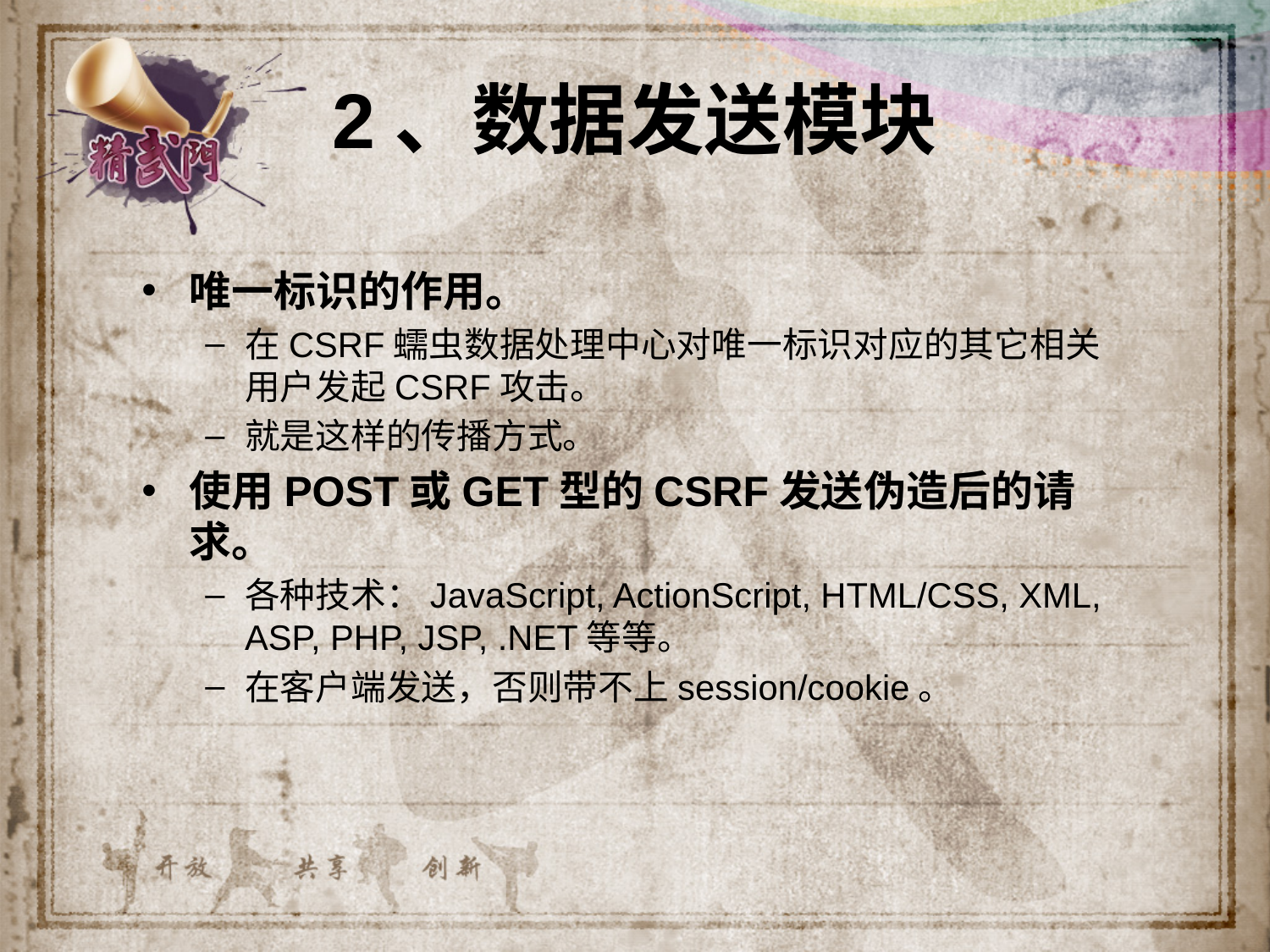

# 2、数据发送模块
唯一标识的作用。
在CSRF蠕虫数据处理中心对唯一标识对应的其它相关用户发起CSRF攻击。
就是这样的传播方式。
使用POST或GET型的CSRF发送伪造后的请求。
各种技术：JavaScript, ActionScript, HTML/CSS, XML, ASP, PHP, JSP, .NET等等。
在客户端发送，否则带不上session/cookie。